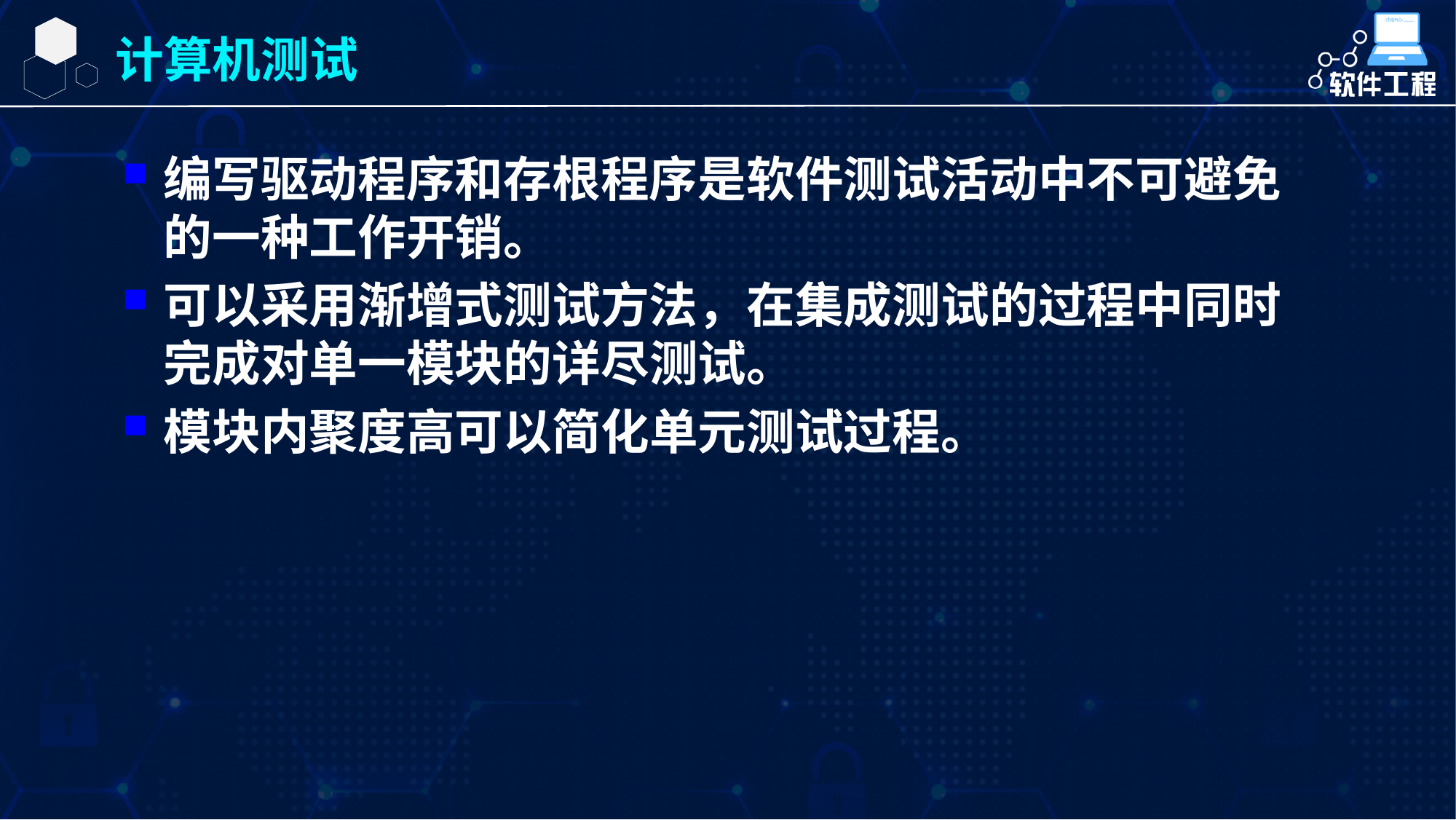

计算机测试
编写驱动程序和存根程序是软件测试活动中不可避免的一种工作开销。
可以采用渐增式测试方法，在集成测试的过程中同时完成对单一模块的详尽测试。
模块内聚度高可以简化单元测试过程。